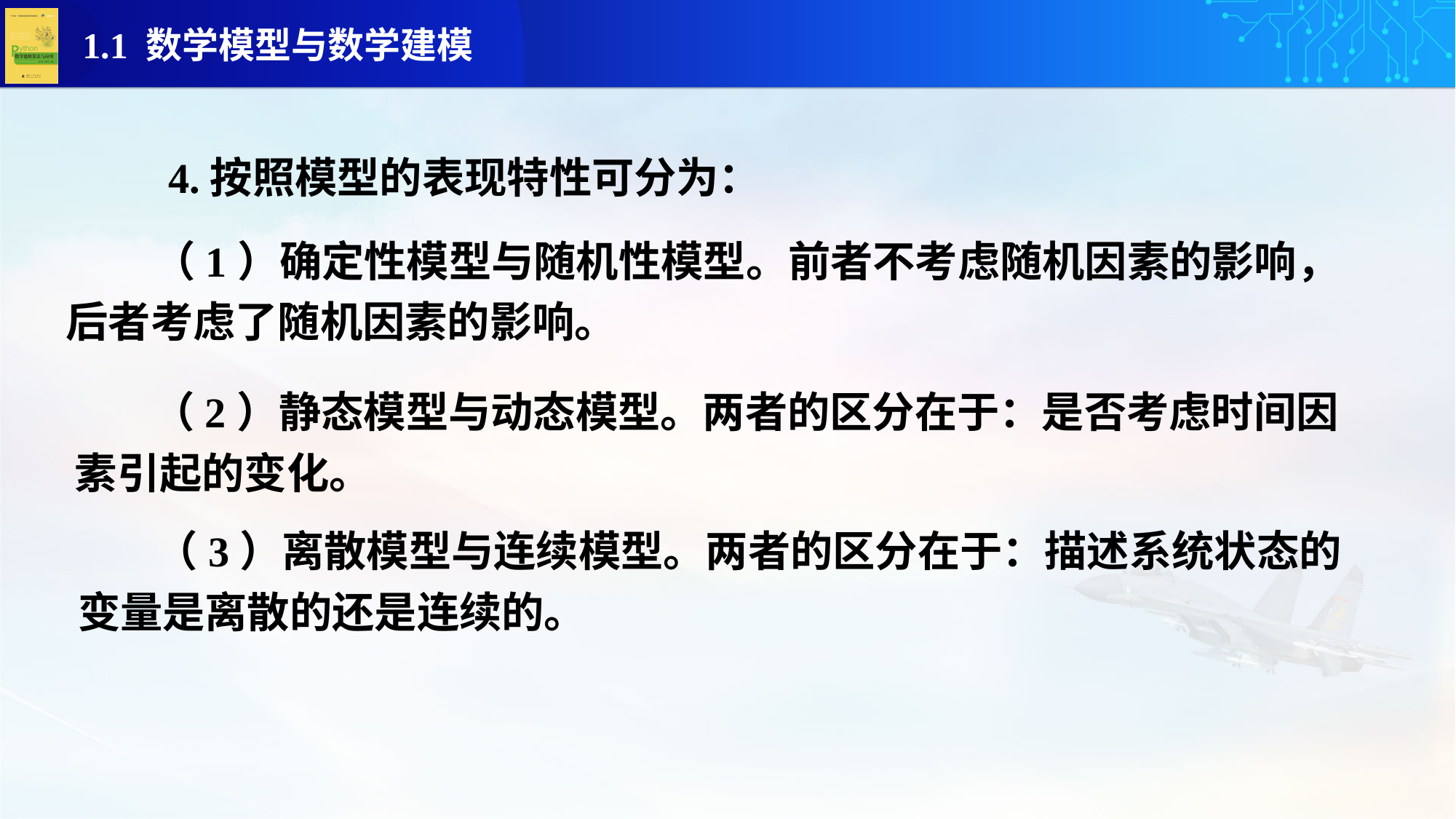

4.按照模型的表现特性可分为：

        （1）确定性模型与随机性模型。前者不考虑随机因素的影响，后者考虑了随机因素的影响。

       （2）静态模型与动态模型。两者的区分在于：是否考虑时间因素引起的变化。

       （3）离散模型与连续模型。两者的区分在于：描述系统状态的变量是离散的还是连续的。